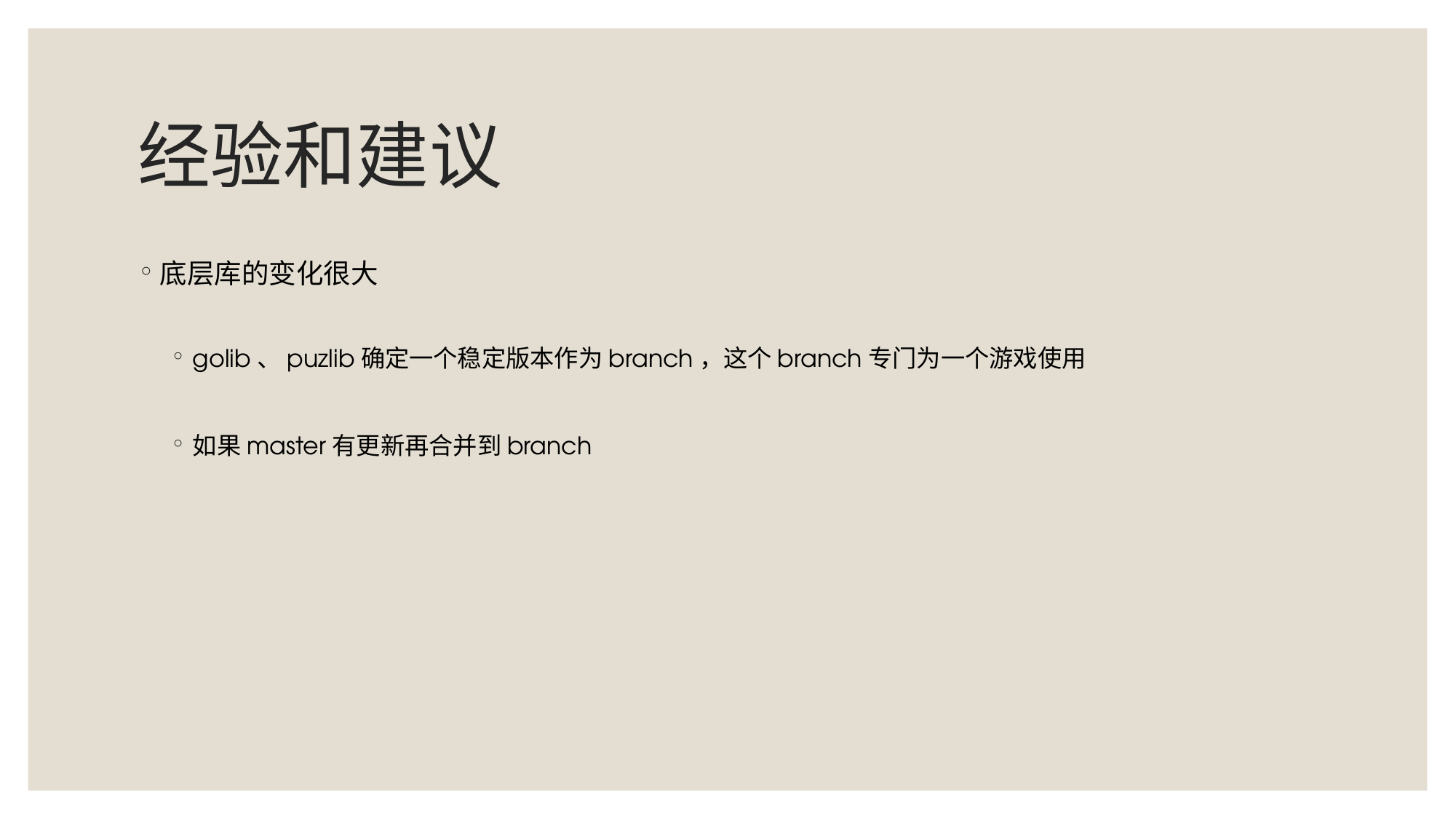

# 经验和建议
底层库的变化很大

golib、puzlib确定一个稳定版本作为branch，这个branch专门为一个游戏使用

如果master有更新再合并到branch